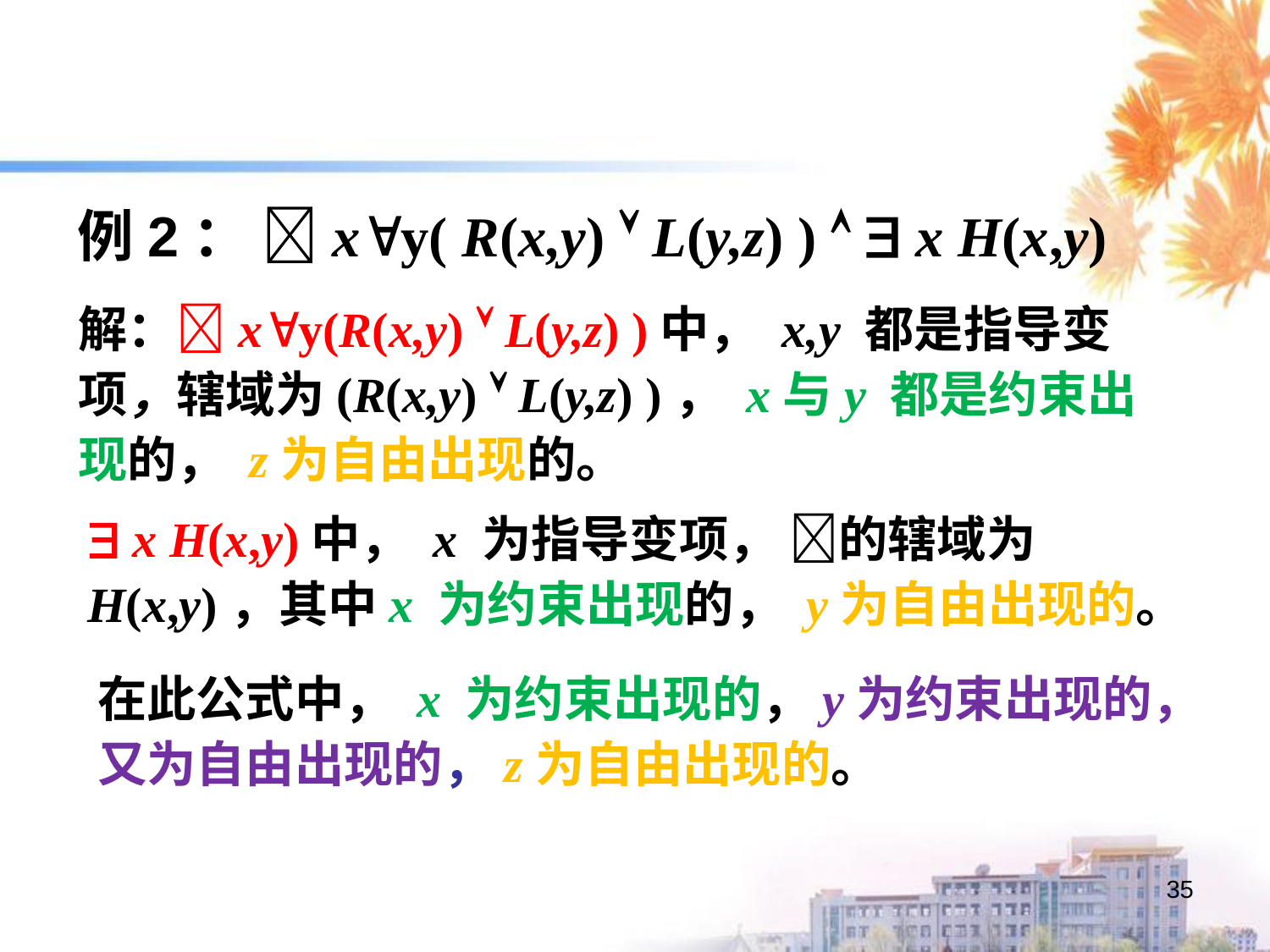

例2： ∀x∀y( R(x,y) ∨ L(y,z) ) ∧ ∃ x H(x,y)
解：∀x∀y(R(x,y) ∨ L(y,z) )中， x,y 都是指导变项，辖域为(R(x,y) ∨ L(y,z) )， x与y 都是约束出现的， z为自由出现的。
∃ x H(x,y)中， x 为指导变项， ∃的辖域为H(x,y)，其中x 为约束出现的， y为自由出现的。
在此公式中， x 为约束出现的，y为约束出现的，又为自由出现的，z为自由出现的。
35